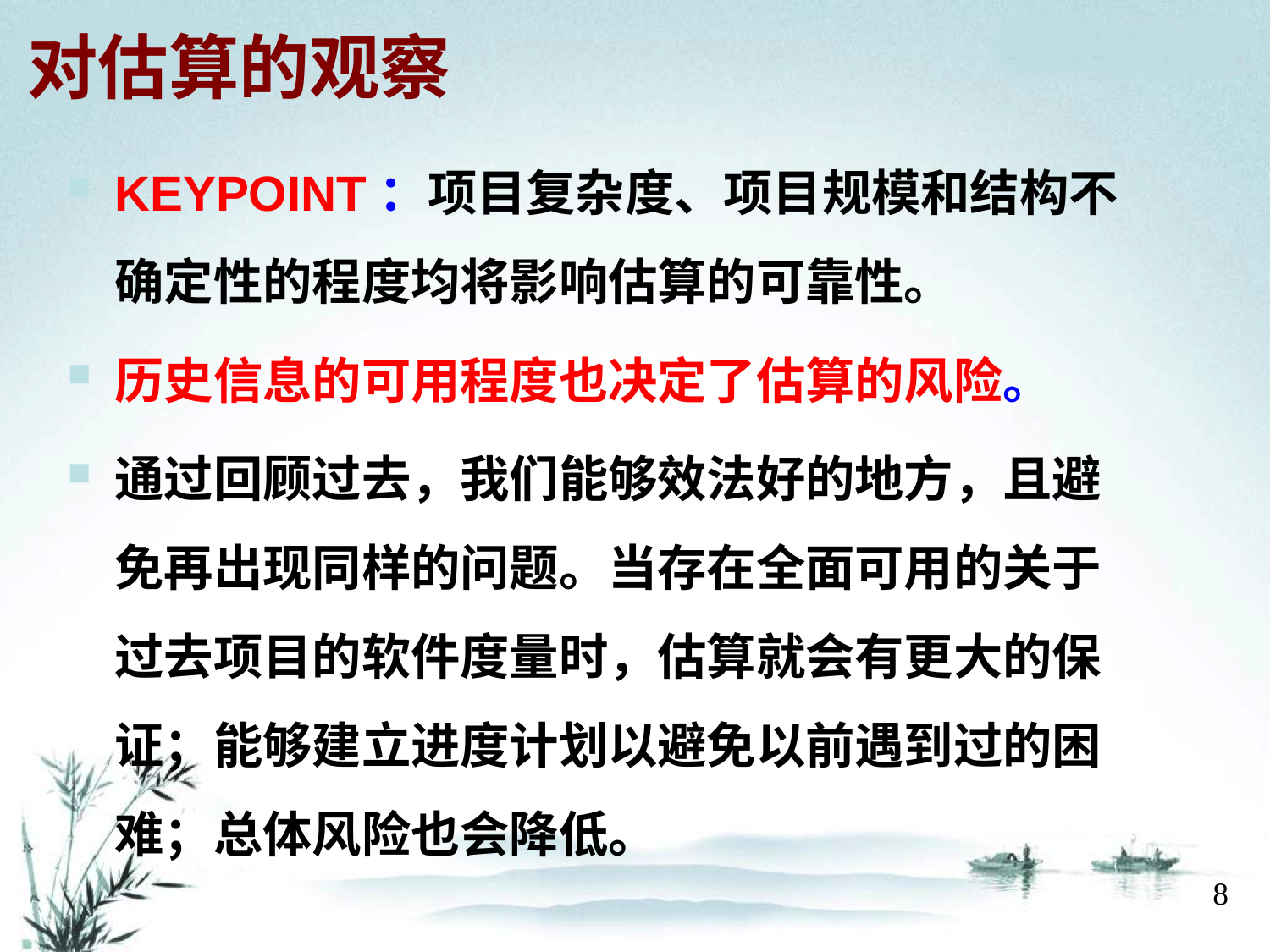

# 对估算的观察
KEYPOINT：项目复杂度、项目规模和结构不确定性的程度均将影响估算的可靠性。
历史信息的可用程度也决定了估算的风险。
通过回顾过去，我们能够效法好的地方，且避免再出现同样的问题。当存在全面可用的关于过去项目的软件度量时，估算就会有更大的保证；能够建立进度计划以避免以前遇到过的困难；总体风险也会降低。
8